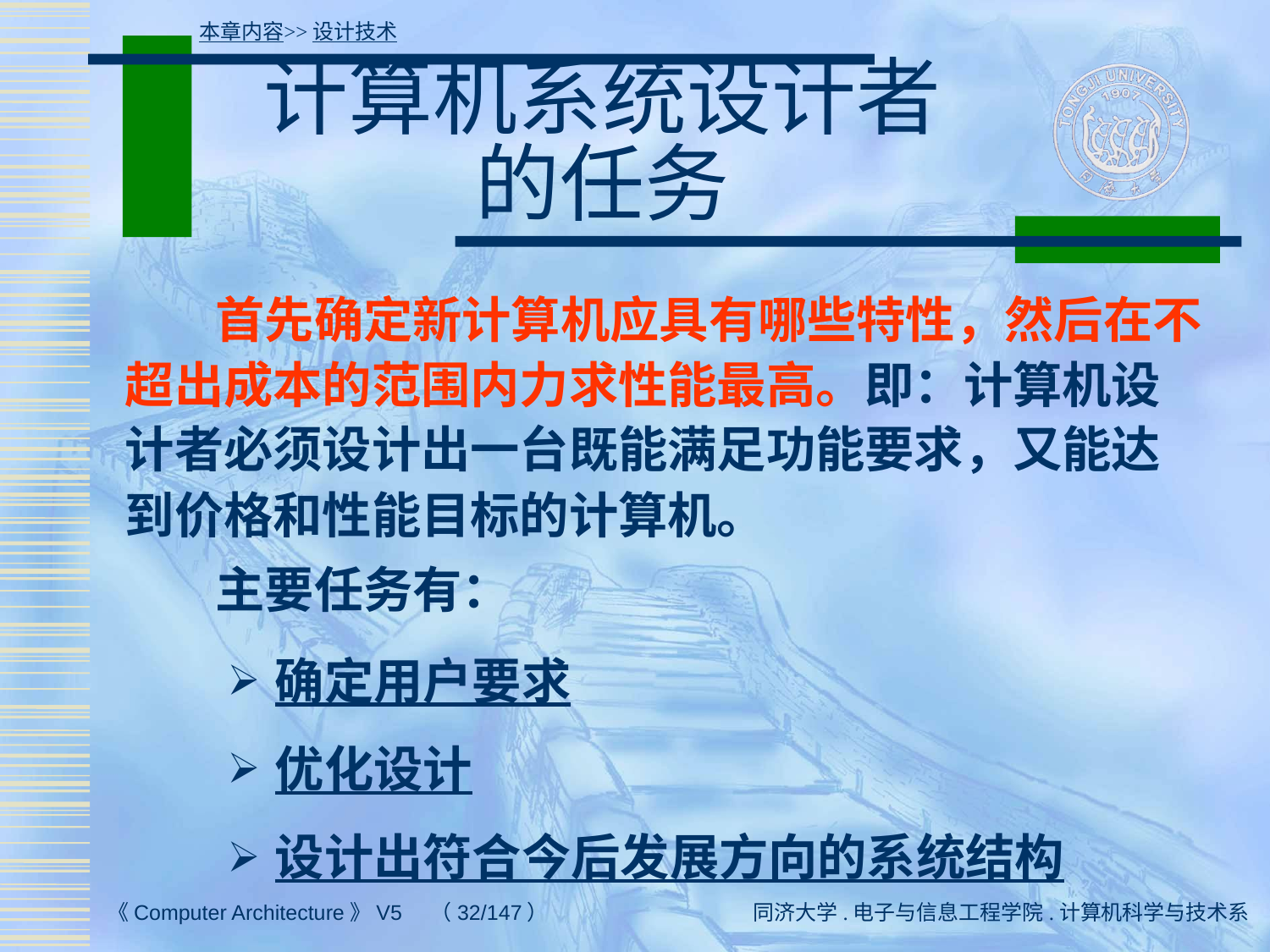

本章内容>>设计技术
# 计算机系统设计者 的任务
       首先确定新计算机应具有哪些特性，然后在不超出成本的范围内力求性能最高。即：计算机设计者必须设计出一台既能满足功能要求，又能达到价格和性能目标的计算机。
       主要任务有：
确定用户要求
优化设计
设计出符合今后发展方向的系统结构